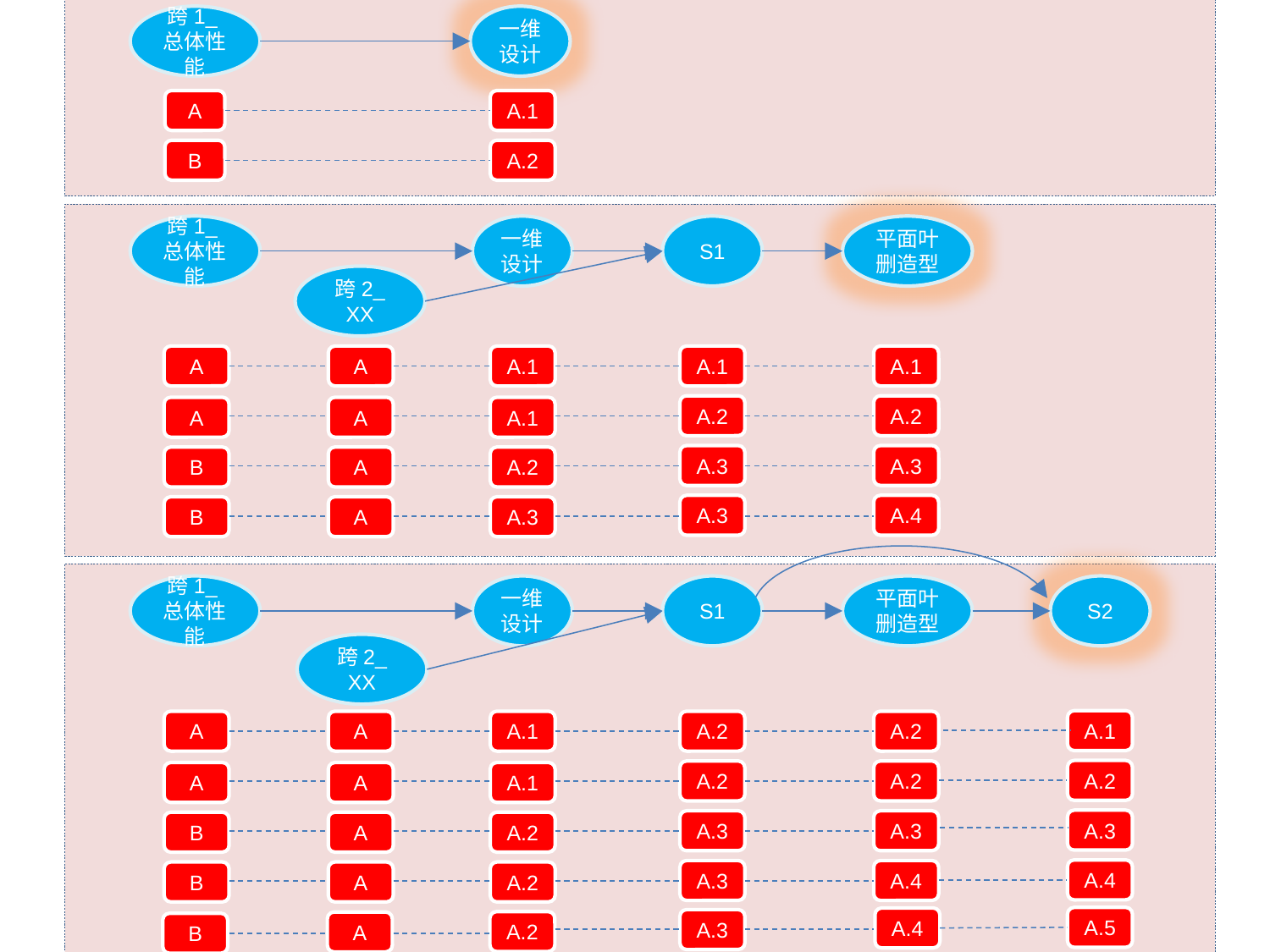

跨1_总体性能
一维设计
A
A.1
B
A.2

跨1_总体性能
一维设计
S1
平面叶删造型
跨2_
XX
A
A
A.1
A.1
A.1
A.2
A.2
A
A
A.1
A.3
A.3
B
A
A.2
A.3
A.4
B
A
A.3

跨1_总体性能
一维设计
S1
平面叶删造型
S2
跨2_
XX
A.1
A
A
A.1
A.2
A.2
A.2
A.2
A.2
A
A
A.1
A.3
A.3
A.3
B
A
A.2
A.4
A.3
A.4
B
A
A.2
A.5
A.4
A.3
A.2
A
B